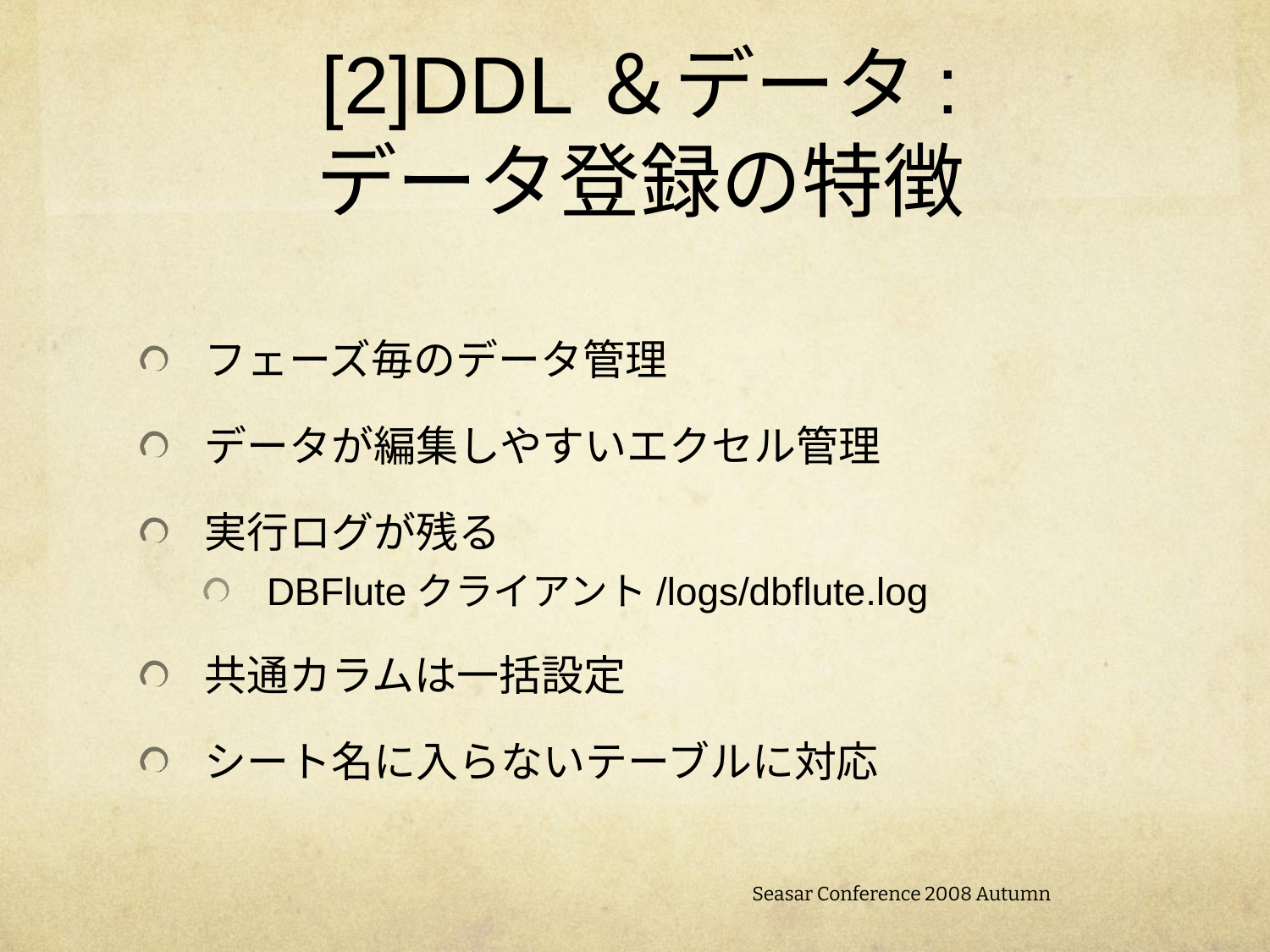

# [2]DDL＆データ: データ登録の特徴

フェーズ毎のデータ管理
データが編集しやすいエクセル管理
実行ログが残る
DBFluteクライアント/logs/dbflute.log
共通カラムは一括設定
シート名に入らないテーブルに対応
Seasar Conference 2008 Autumn